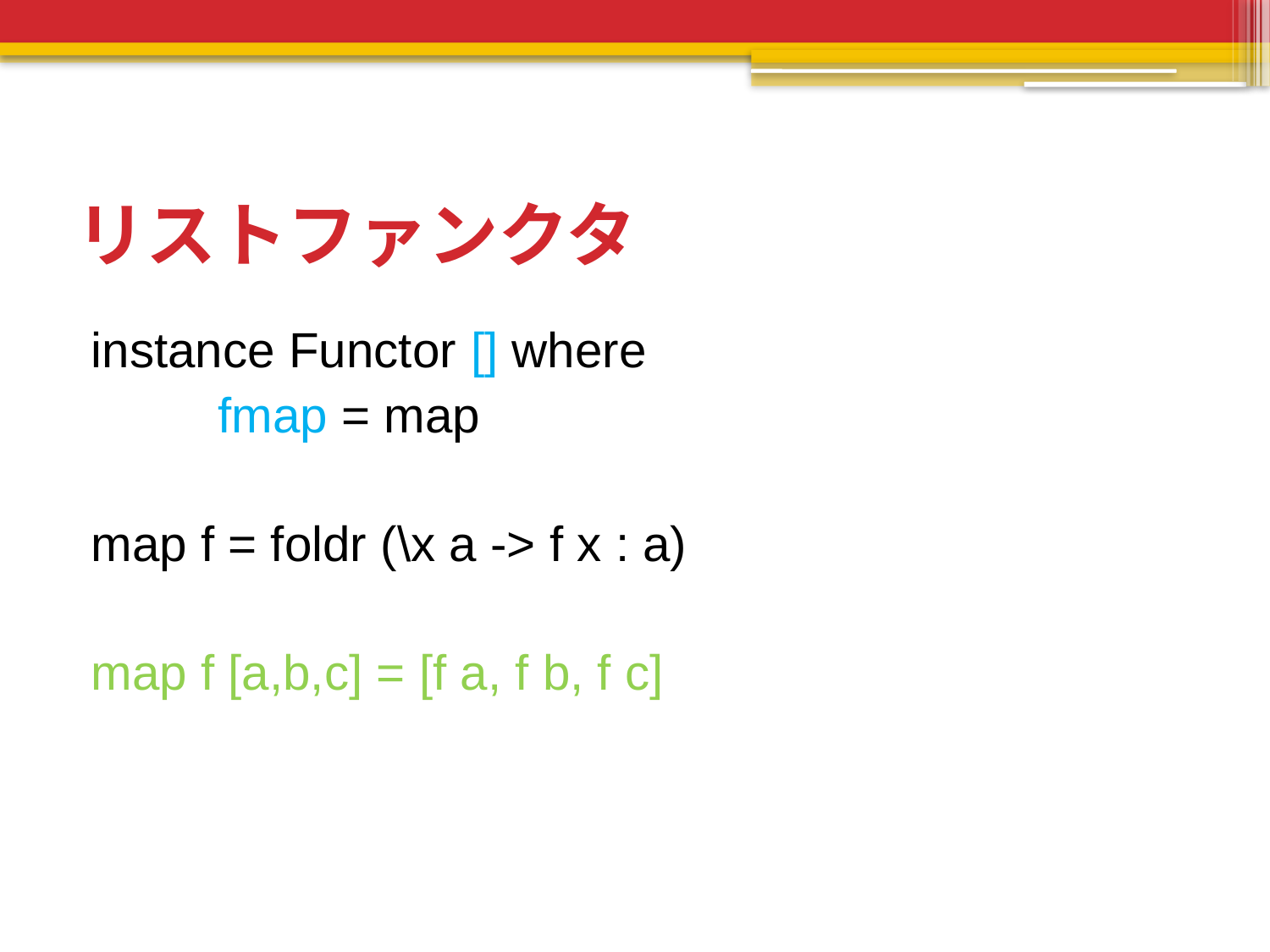

# リストファンクタ
instance Functor [] where
	fmap = map

map f = foldr (\x a -> f x : a)

map f [a,b,c] = [f a, f b, f c]